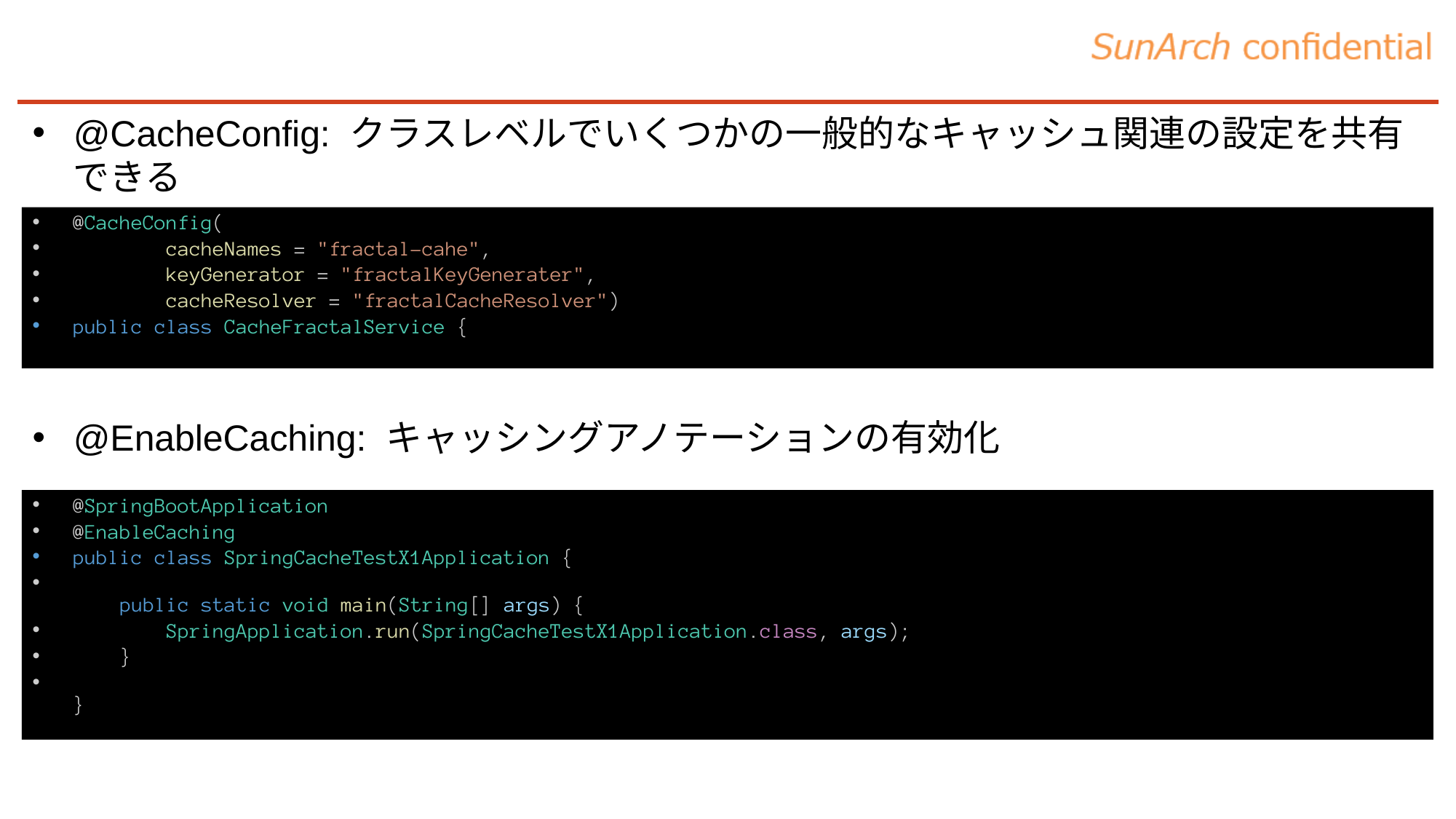

@CacheConfig: クラスレベルでいくつかの一般的なキャッシュ関連の設定を共有できる

@CacheConfig(
        cacheNames = "fractal-cahe",
        keyGenerator = "fractalKeyGenerater",
        cacheResolver = "fractalCacheResolver")
public class CacheFractalService {
@EnableCaching: キャッシングアノテーションの有効化

@SpringBootApplication
@EnableCaching
public class SpringCacheTestX1Application {
    public static void main(String[] args) {
        SpringApplication.run(SpringCacheTestX1Application.class, args);
    }
}